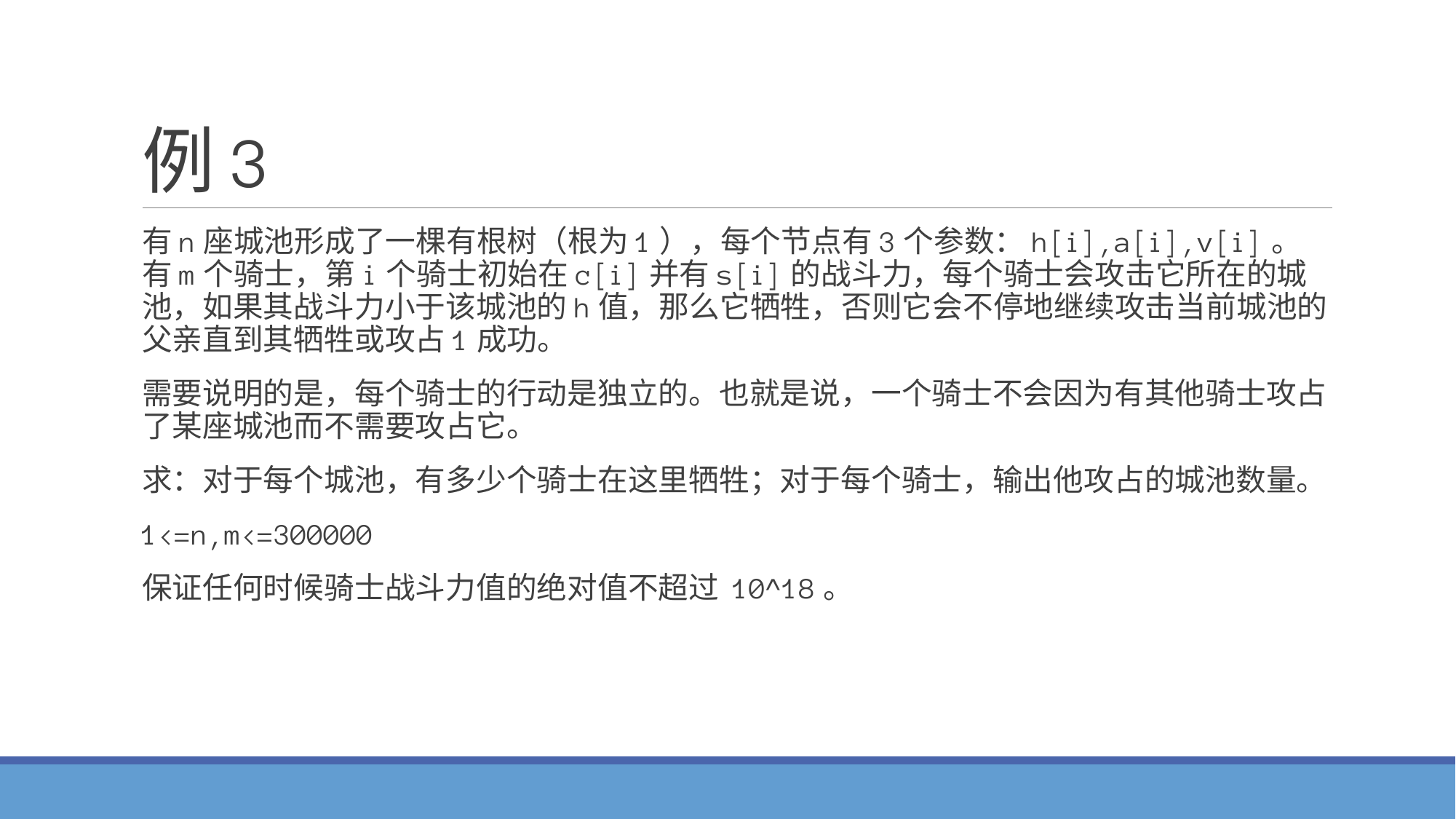

# 例3
有n座城池形成了一棵有根树（根为1），每个节点有3个参数：h[i],a[i],v[i]。有m个骑士，第i个骑士初始在c[i]并有s[i]的战斗力，每个骑士会攻击它所在的城池，如果其战斗力小于该城池的h值，那么它牺牲，否则它会不停地继续攻击当前城池的父亲直到其牺牲或攻占1成功。
需要说明的是，每个骑士的行动是独立的。也就是说，一个骑士不会因为有其他骑士攻占了某座城池而不需要攻占它。
求：对于每个城池，有多少个骑士在这里牺牲；对于每个骑士，输出他攻占的城池数量。
1<=n,m<=300000
保证任何时候骑士战斗力值的绝对值不超过 10^18。